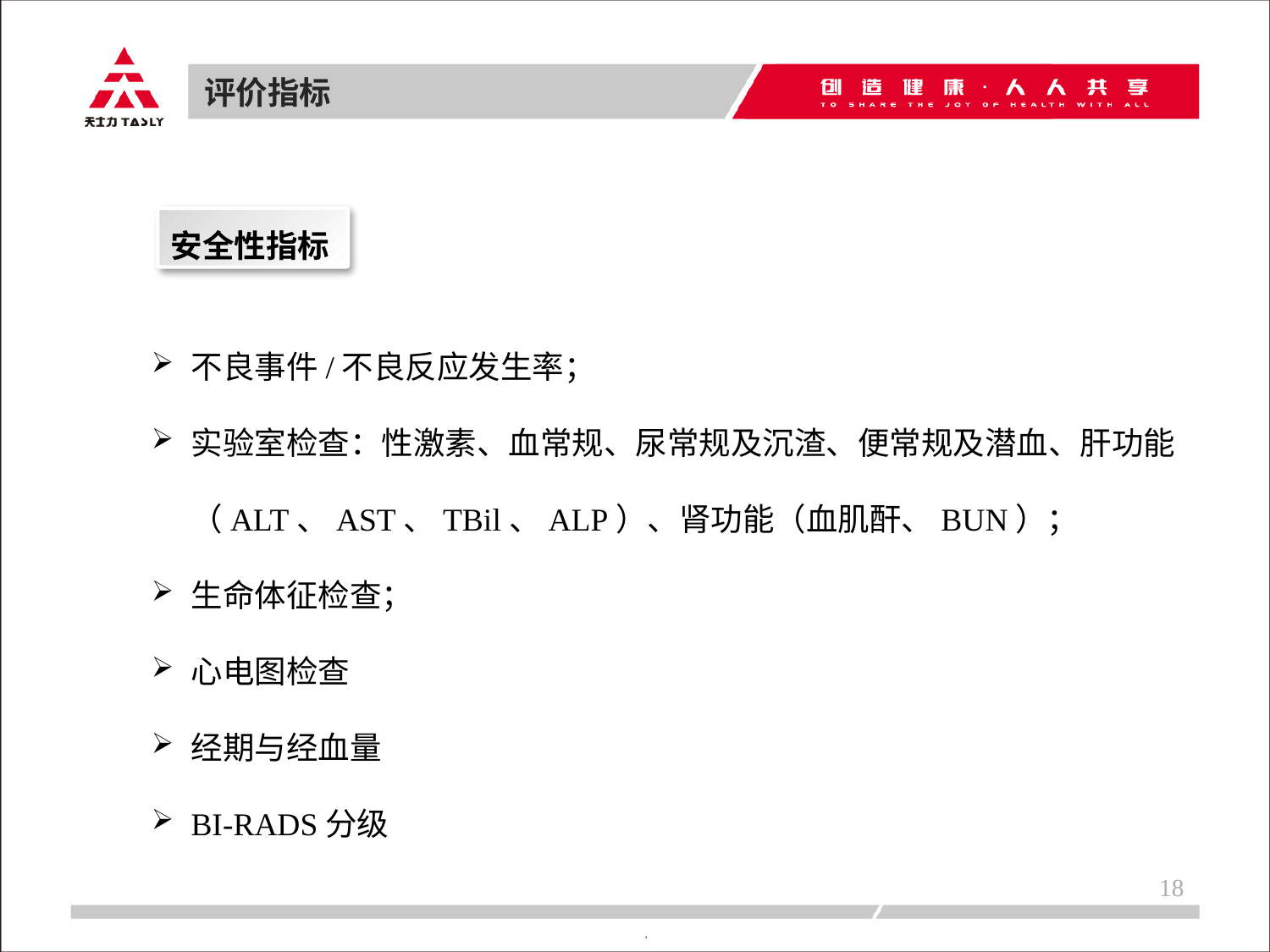

评价指标
安全性指标
不良事件/不良反应发生率；
实验室检查：性激素、血常规、尿常规及沉渣、便常规及潜血、肝功能（ALT、AST、TBil、ALP）、肾功能（血肌酐、BUN）；
生命体征检查；
心电图检查
经期与经血量
BI-RADS分级
18